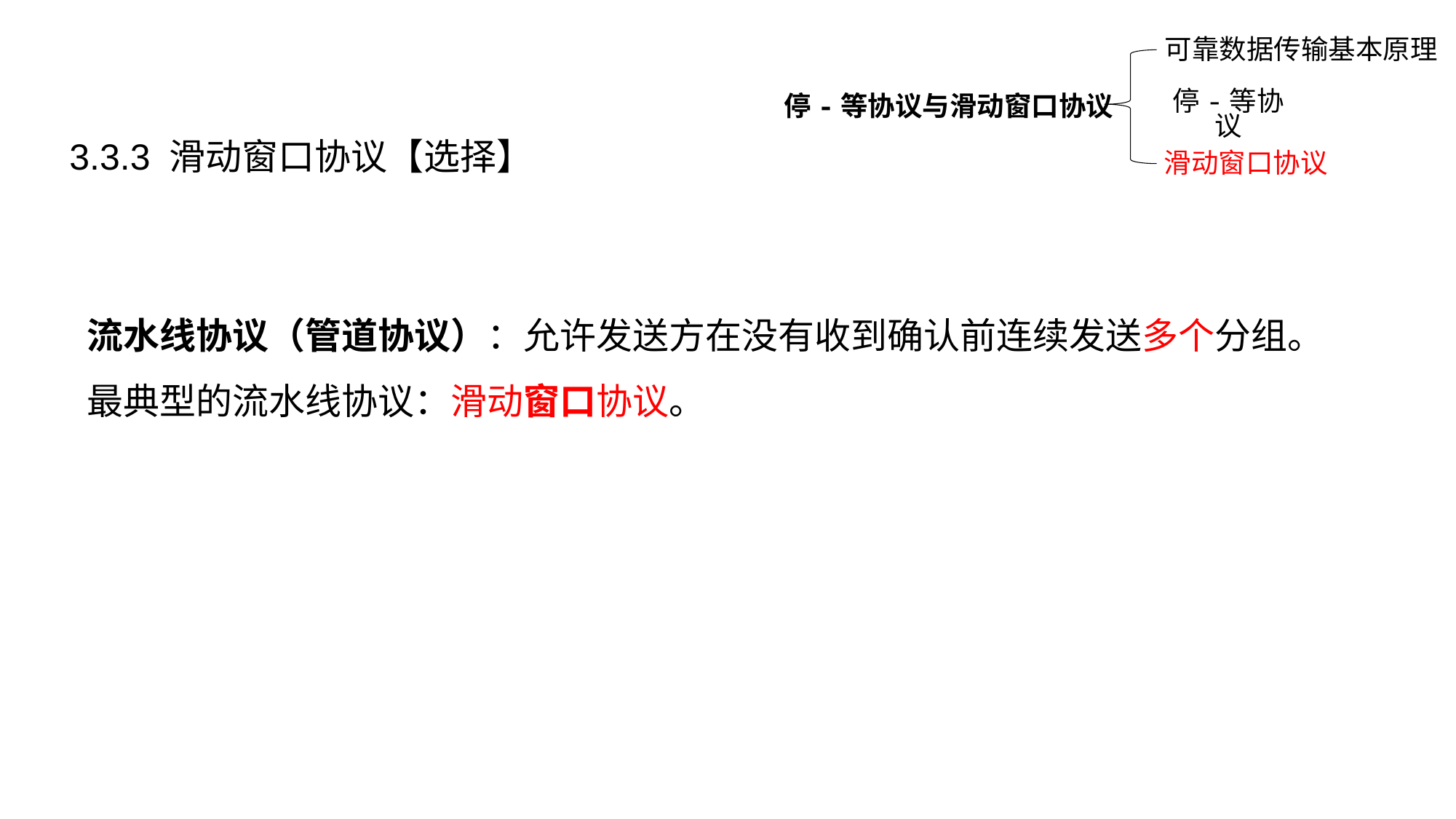

可靠数据传输基本原理

停-等协议与滑动窗口协议
停-等协议
滑动窗口协议
3.3.3 滑动窗口协议【选择】
流水线协议（管道协议）：允许发送方在没有收到确认前连续发送多个分组。
最典型的流水线协议：滑动窗口协议。